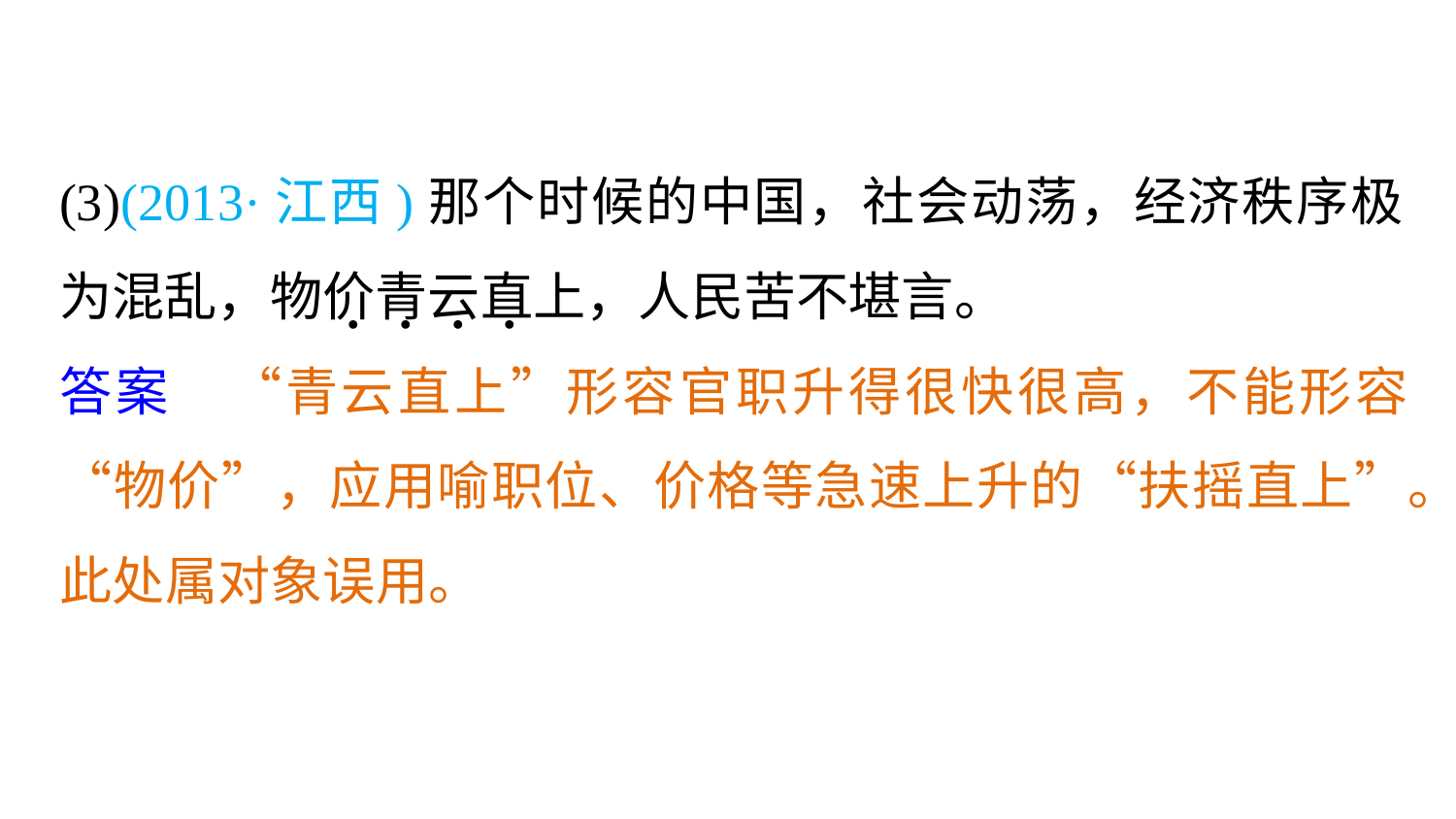

(3)(2013·江西)那个时候的中国，社会动荡，经济秩序极为混乱，物价青云直上，人民苦不堪言。
.   .   .   .
答案　“青云直上”形容官职升得很快很高，不能形容“物价”，应用喻职位、价格等急速上升的“扶摇直上”。此处属对象误用。